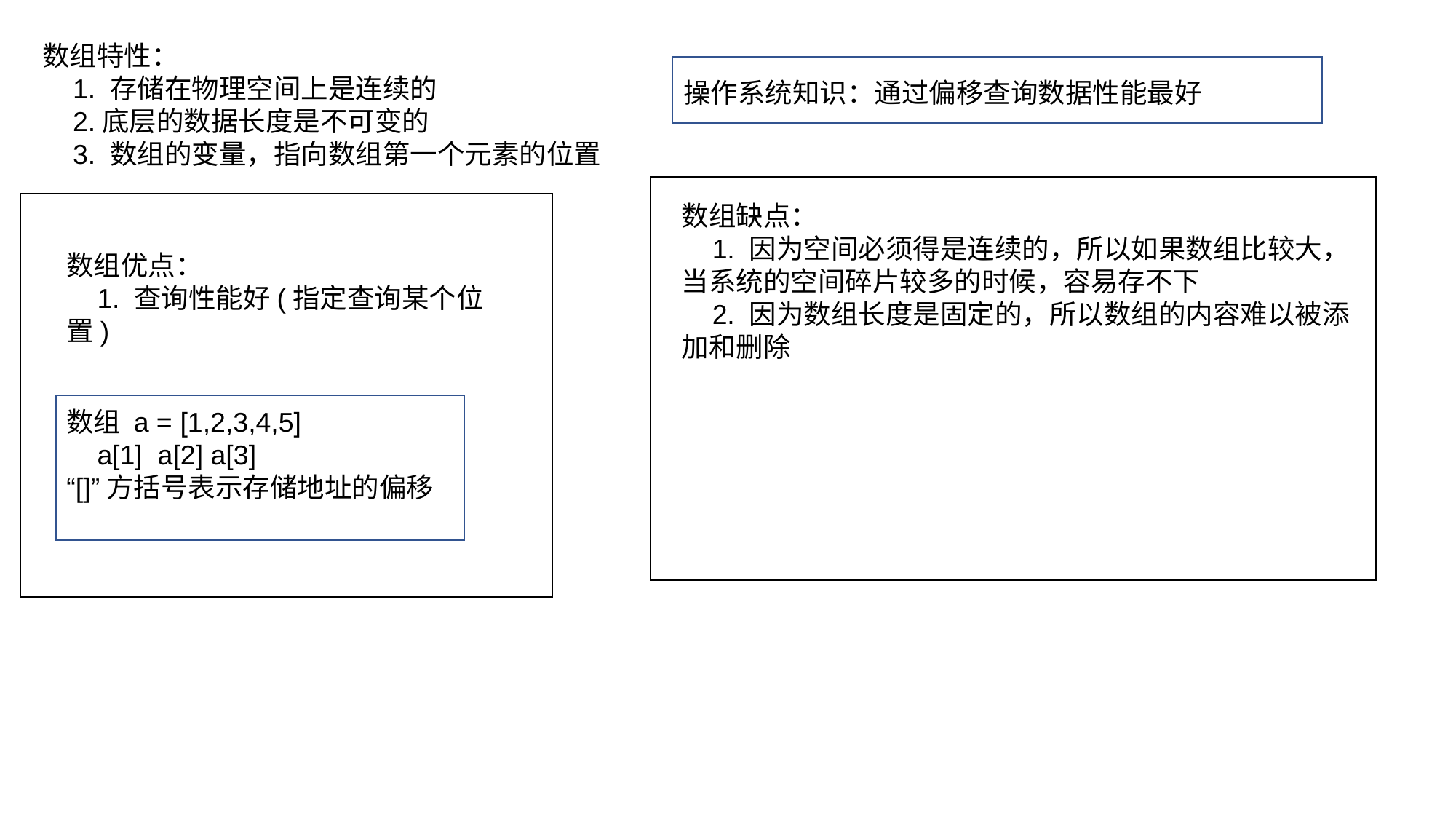

数组特性：
    1. 存储在物理空间上是连续的
    2.底层的数据长度是不可变的
    3. 数组的变量，指向数组第一个元素的位置

操作系统知识：通过偏移查询数据性能最好

数组缺点：
    1. 因为空间必须得是连续的，所以如果数组比较大，当系统的空间碎片较多的时候，容易存不下
    2. 因为数组长度是固定的，所以数组的内容难以被添加和删除

数组优点：
    1. 查询性能好(指定查询某个位置)

数组 a = [1,2,3,4,5]
    a[1]  a[2] a[3]
“[]”方括号表示存储地址的偏移